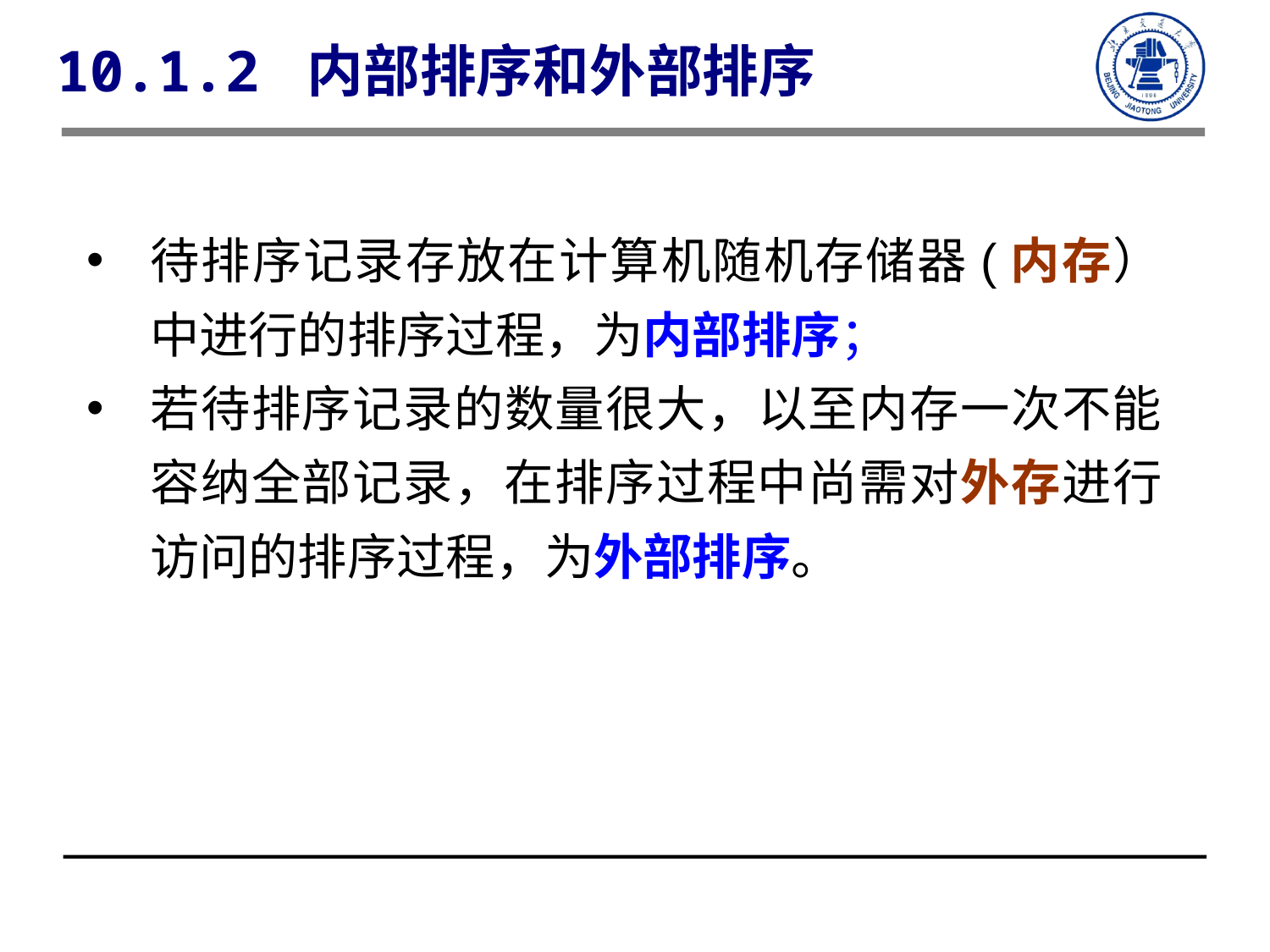

10.1.2 内部排序和外部排序
待排序记录存放在计算机随机存储器(内存）中进行的排序过程，为内部排序；
若待排序记录的数量很大，以至内存一次不能容纳全部记录，在排序过程中尚需对外存进行访问的排序过程，为外部排序。